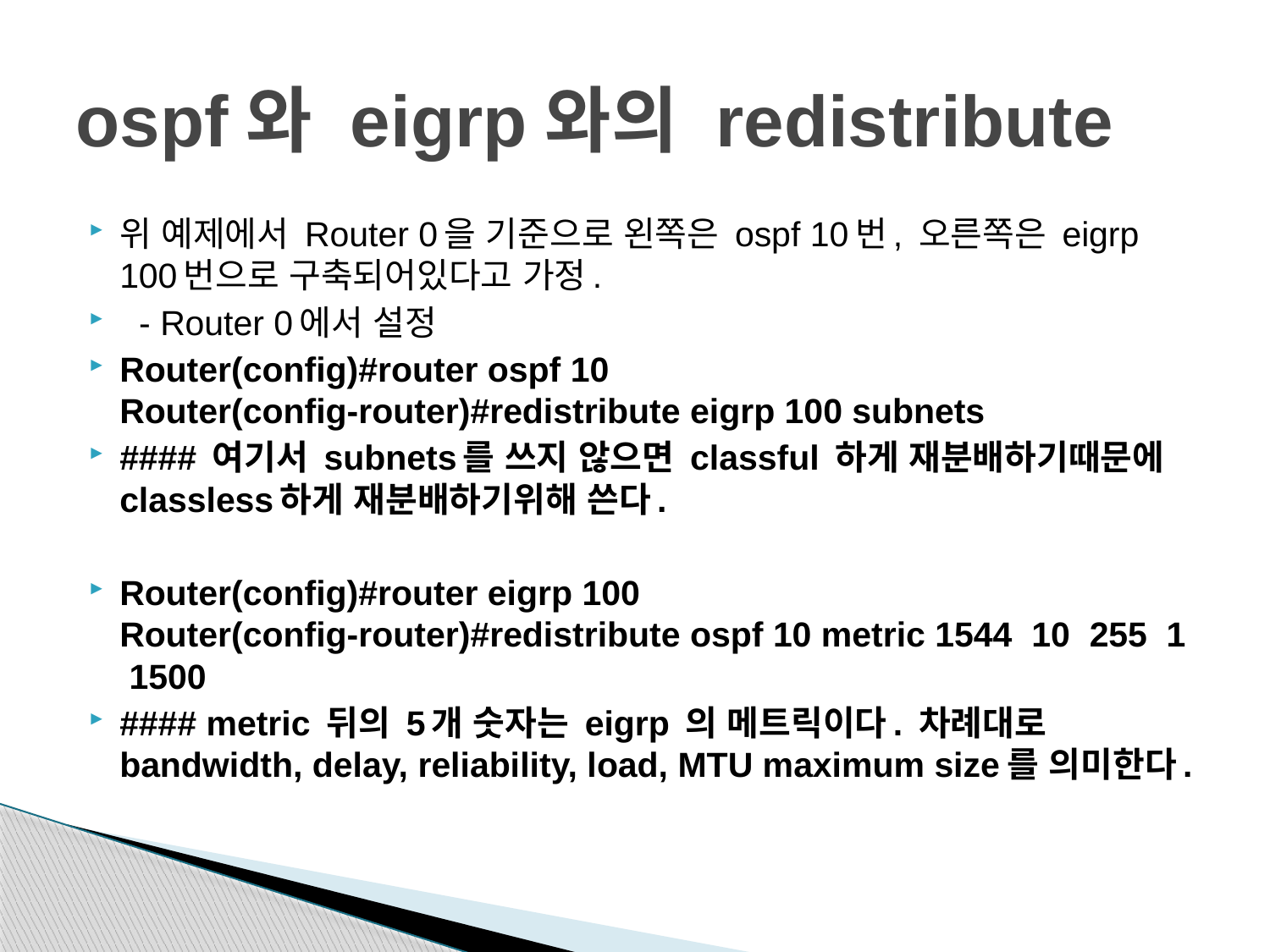

# ospf와 eigrp와의 redistribute
위 예제에서 Router 0을 기준으로 왼쪽은 ospf 10번, 오른쪽은 eigrp 100번으로 구축되어있다고 가정.
  - Router 0에서 설정
Router(config)#router ospf 10
Router(config-router)#redistribute eigrp 100 subnets
#### 여기서 subnets를 쓰지 않으면 classful 하게 재분배하기때문에 classless하게 재분배하기위해 쓴다.

Router(config)#router eigrp 100
Router(config-router)#redistribute ospf 10 metric 1544  10  255  1  1500
#### metric 뒤의 5개 숫자는 eigrp 의 메트릭이다. 차례대로 bandwidth, delay, reliability, load, MTU maximum size를 의미한다.